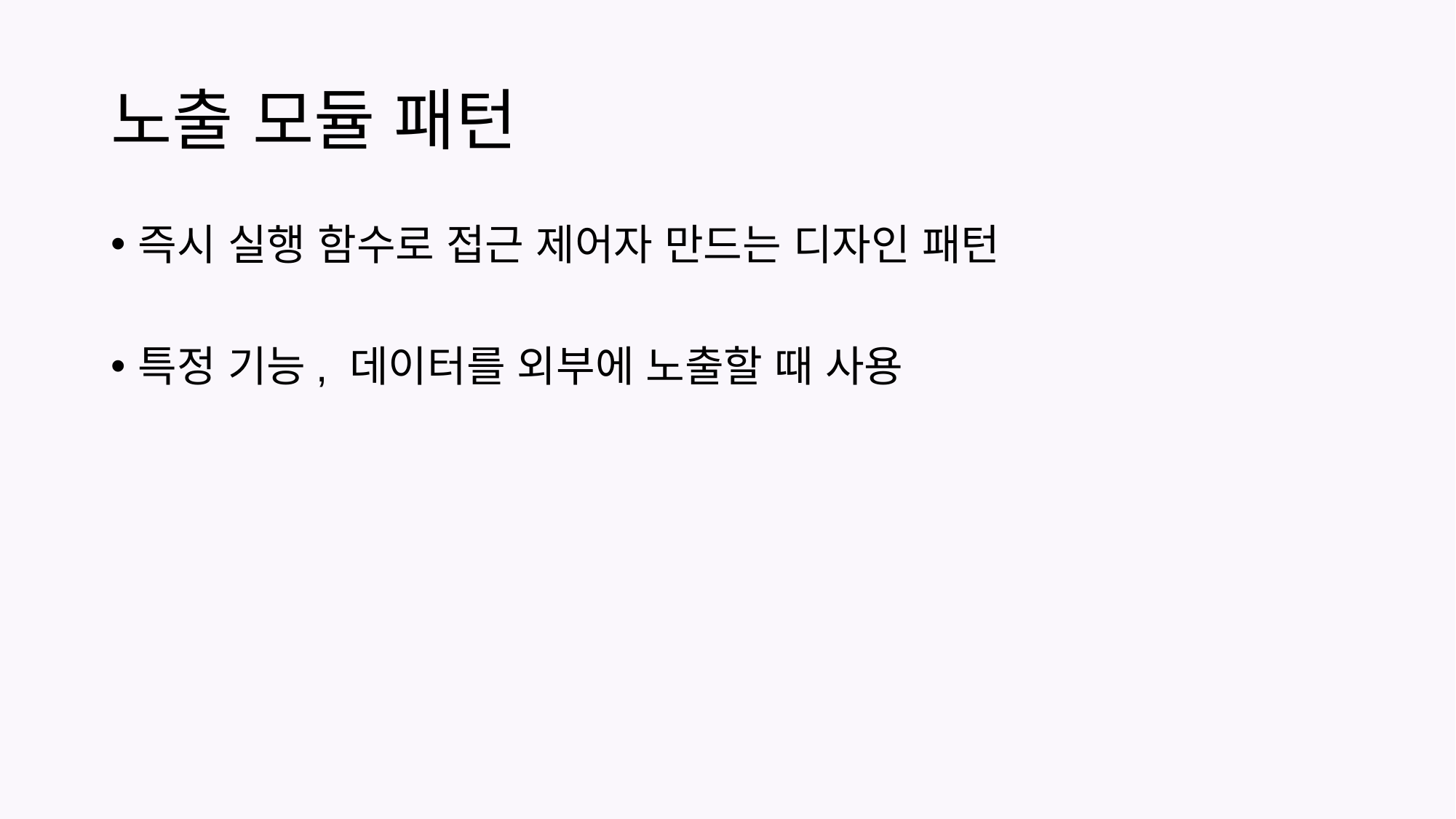

# 노출 모듈 패턴
즉시 실행 함수로 접근 제어자 만드는 디자인 패턴

특정 기능, 데이터를 외부에 노출할 때 사용